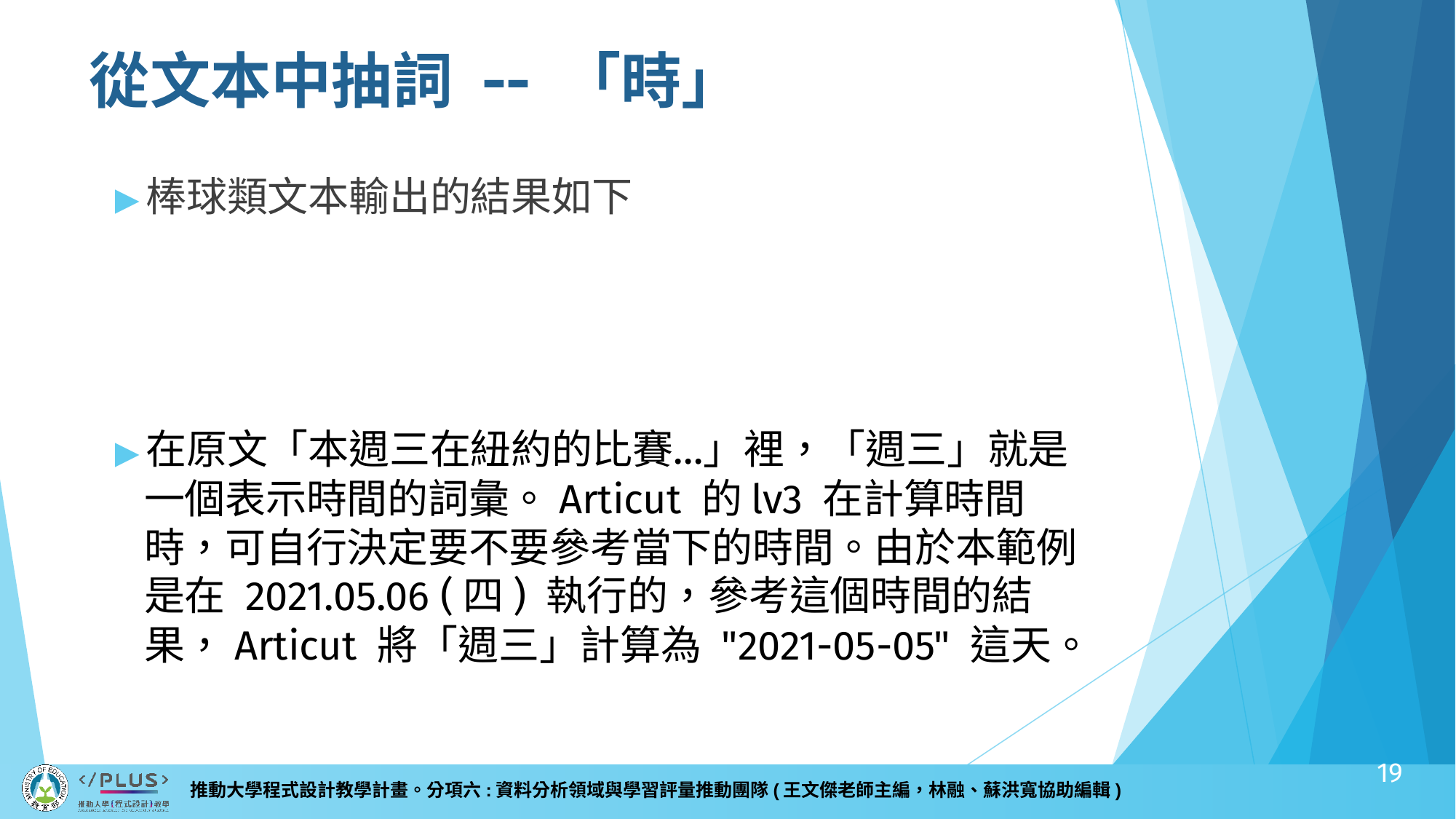

# 從文本中抽詞 -- 「時」
棒球類文本輸出的結果如下

在原文「本週三在紐約的比賽…」裡，「週三」就是一個表示時間的詞彙。Articut 的lv3 在計算時間時，可自行決定要不要參考當下的時間。由於本範例是在 2021.05.06 (四) 執行的，參考這個時間的結果，Articut 將「週三」計算為 "2021-05-05" 這天。

19